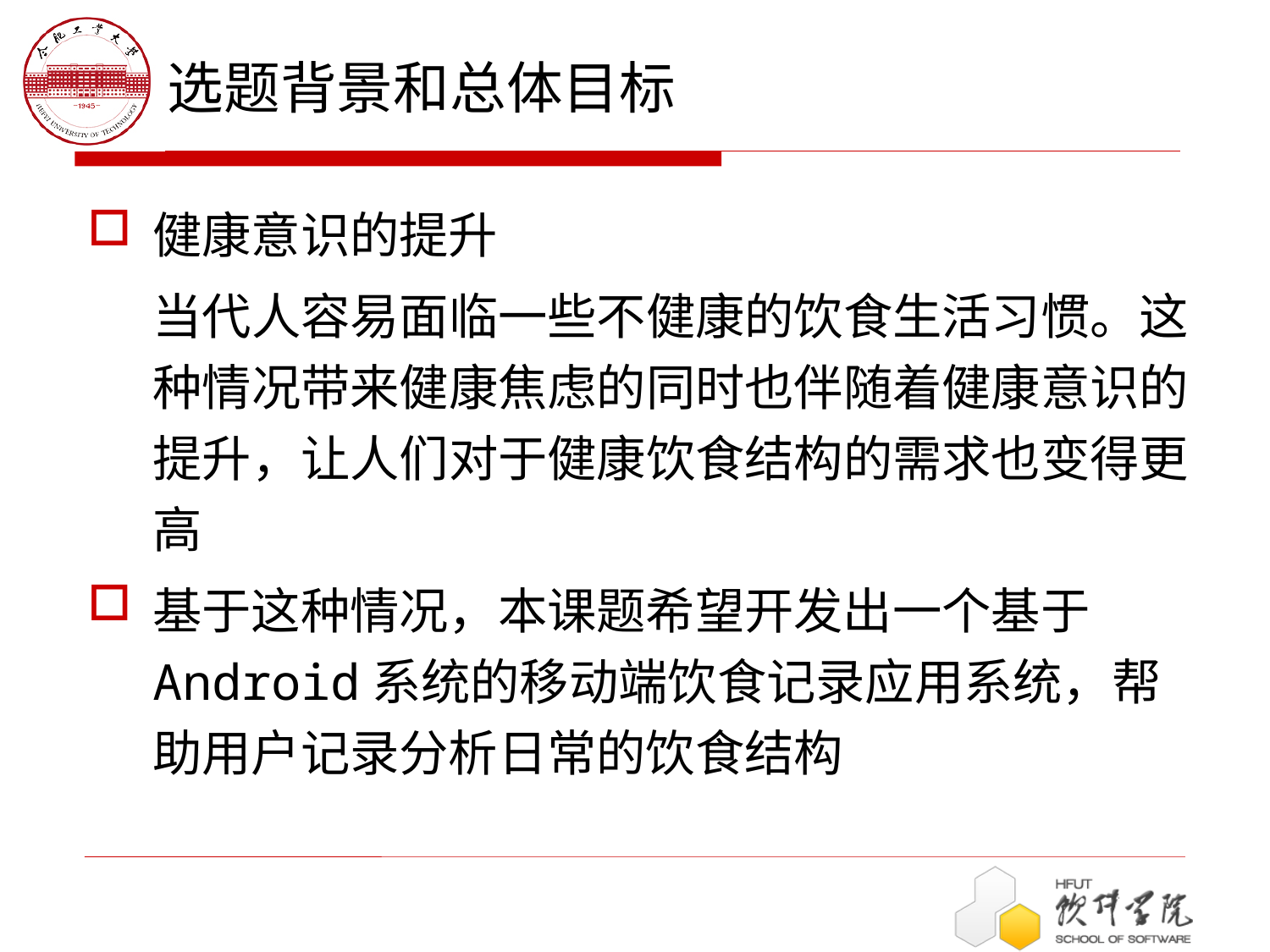

# 选题背景和总体目标
健康意识的提升
当代人容易面临一些不健康的饮食生活习惯。这种情况带来健康焦虑的同时也伴随着健康意识的提升，让人们对于健康饮食结构的需求也变得更高
基于这种情况，本课题希望开发出一个基于Android系统的移动端饮食记录应用系统，帮助用户记录分析日常的饮食结构